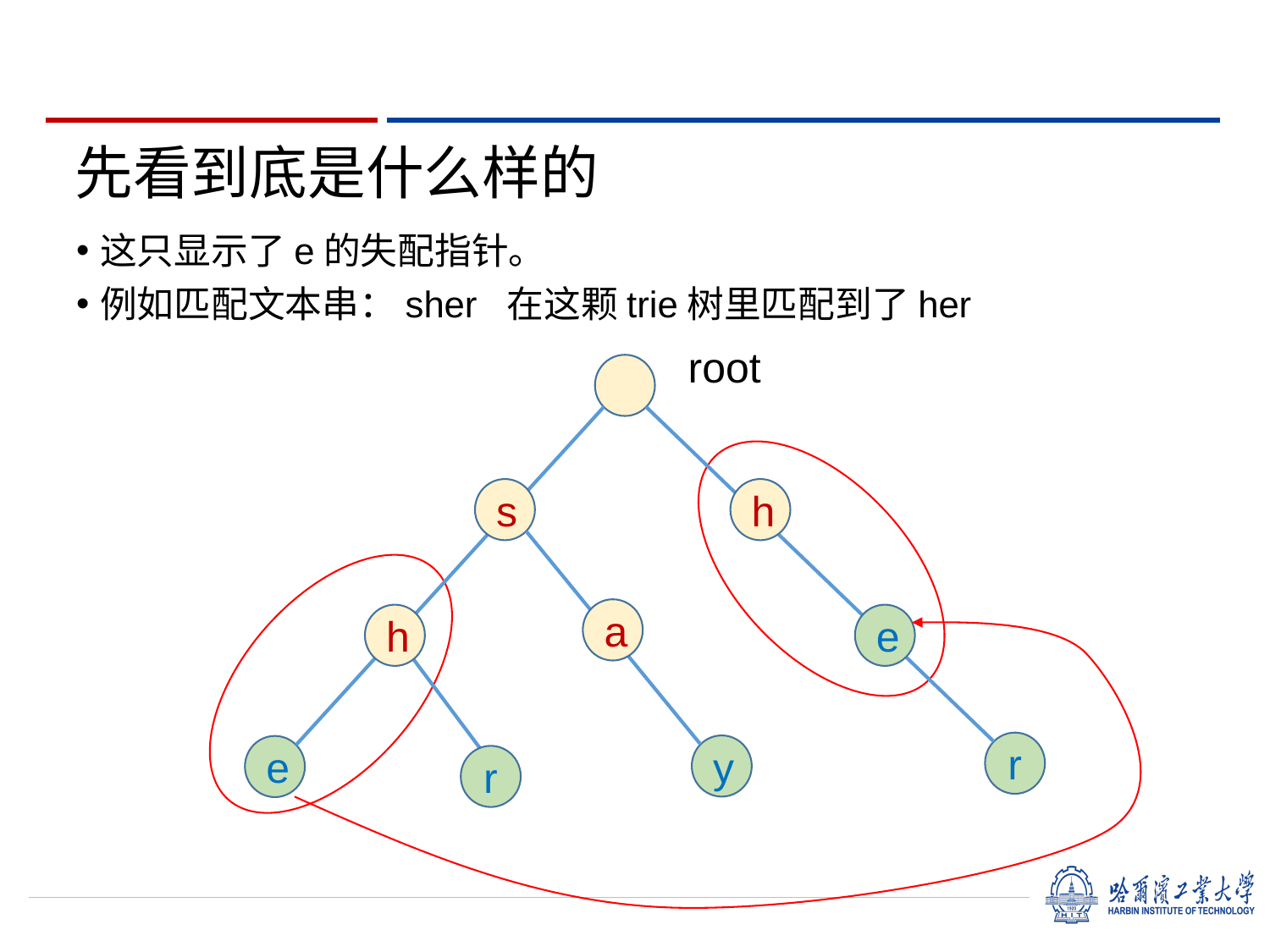

先看到底是什么样的
这只显示了e的失配指针。
例如匹配文本串：sher  在这颗trie树里匹配到了her
root

s
h

a
h
e

r
y
e
r